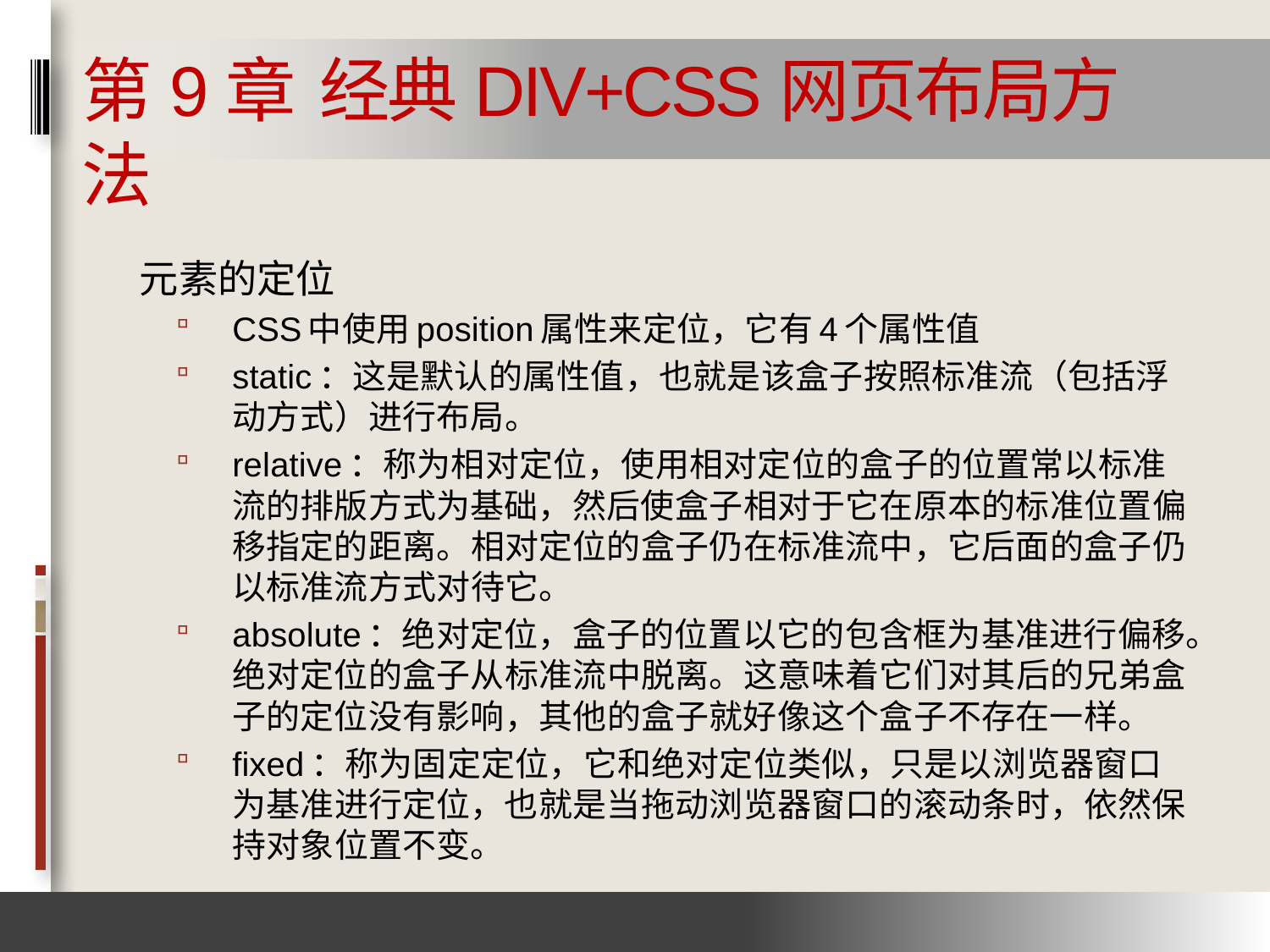

# 第9章  经典DIV+CSS网页布局方法
元素的定位
CSS中使用position属性来定位，它有4个属性值
static：这是默认的属性值，也就是该盒子按照标准流（包括浮动方式）进行布局。
relative：称为相对定位，使用相对定位的盒子的位置常以标准流的排版方式为基础，然后使盒子相对于它在原本的标准位置偏移指定的距离。相对定位的盒子仍在标准流中，它后面的盒子仍以标准流方式对待它。
absolute：绝对定位，盒子的位置以它的包含框为基准进行偏移。绝对定位的盒子从标准流中脱离。这意味着它们对其后的兄弟盒子的定位没有影响，其他的盒子就好像这个盒子不存在一样。
fixed：称为固定定位，它和绝对定位类似，只是以浏览器窗口为基准进行定位，也就是当拖动浏览器窗口的滚动条时，依然保持对象位置不变。